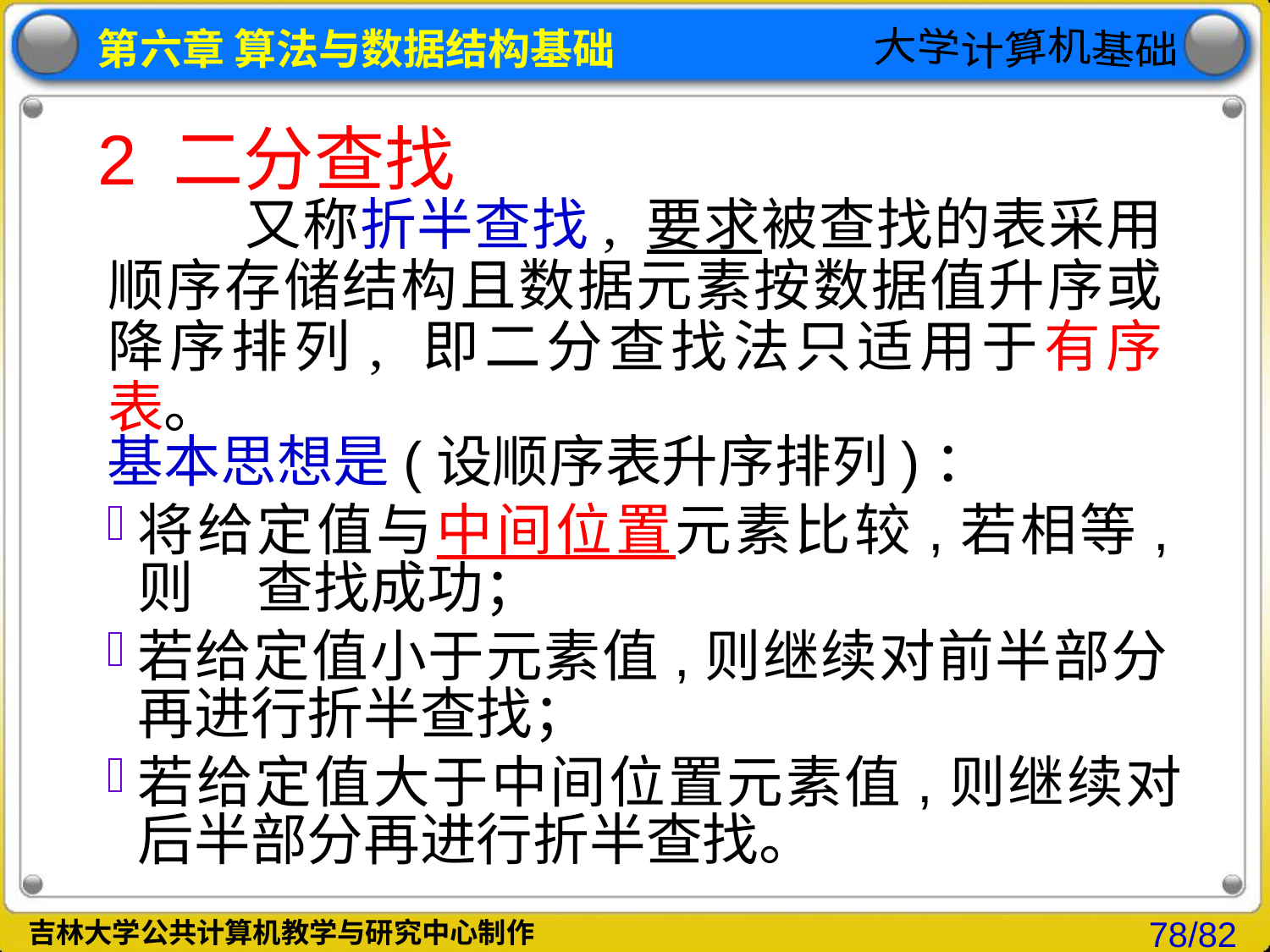

# 2 二分查找
         又称折半查找, 要求被查找的表采用顺序存储结构且数据元素按数据值升序或降序排列, 即二分查找法只适用于有序表。
基本思想是(设顺序表升序排列)：
将给定值与中间位置元素比较,若相等,则     查找成功；
若给定值小于元素值,则继续对前半部分  再进行折半查找；
若给定值大于中间位置元素值,则继续对后半部分再进行折半查找。
78/82